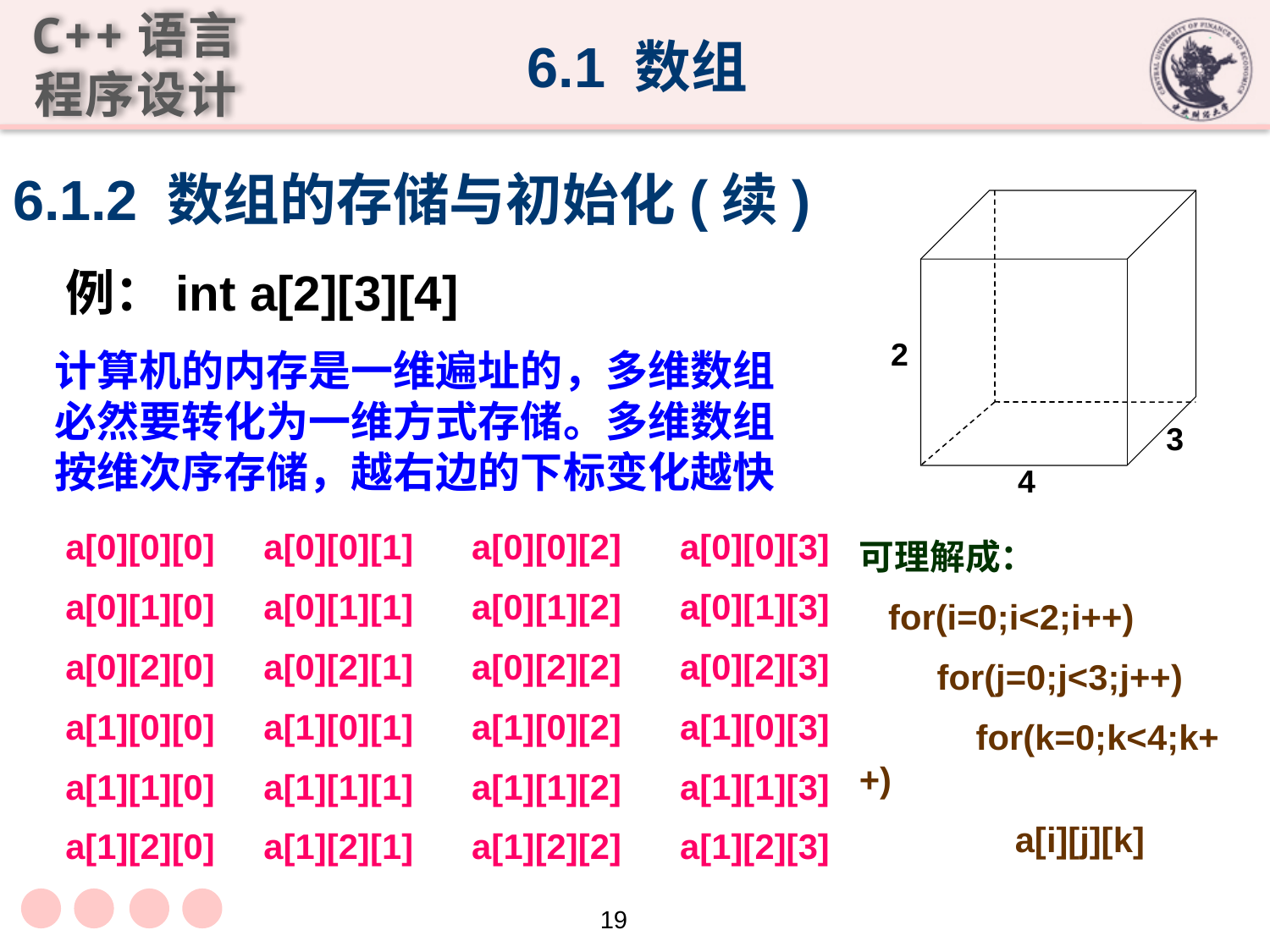

6.1 数组
6.1.2 数组的存储与初始化(续)

2

3
4
例：int a[2][3][4]
计算机的内存是一维遍址的，多维数组必然要转化为一维方式存储。多维数组按维次序存储，越右边的下标变化越快
a[0][0][0]     a[0][0][1]      a[0][0][2]      a[0][0][3]
a[0][1][0]     a[0][1][1]      a[0][1][2]      a[0][1][3]
a[0][2][0]     a[0][2][1]      a[0][2][2]      a[0][2][3]
a[1][0][0]     a[1][0][1]      a[1][0][2]      a[1][0][3]
a[1][1][0]     a[1][1][1]      a[1][1][2]      a[1][1][3]
a[1][2][0]     a[1][2][1]      a[1][2][2]      a[1][2][3]
可理解成：
   for(i=0;i<2;i++)
        for(j=0;j<3;j++)
            for(k=0;k<4;k++)
                a[i][j][k]
19